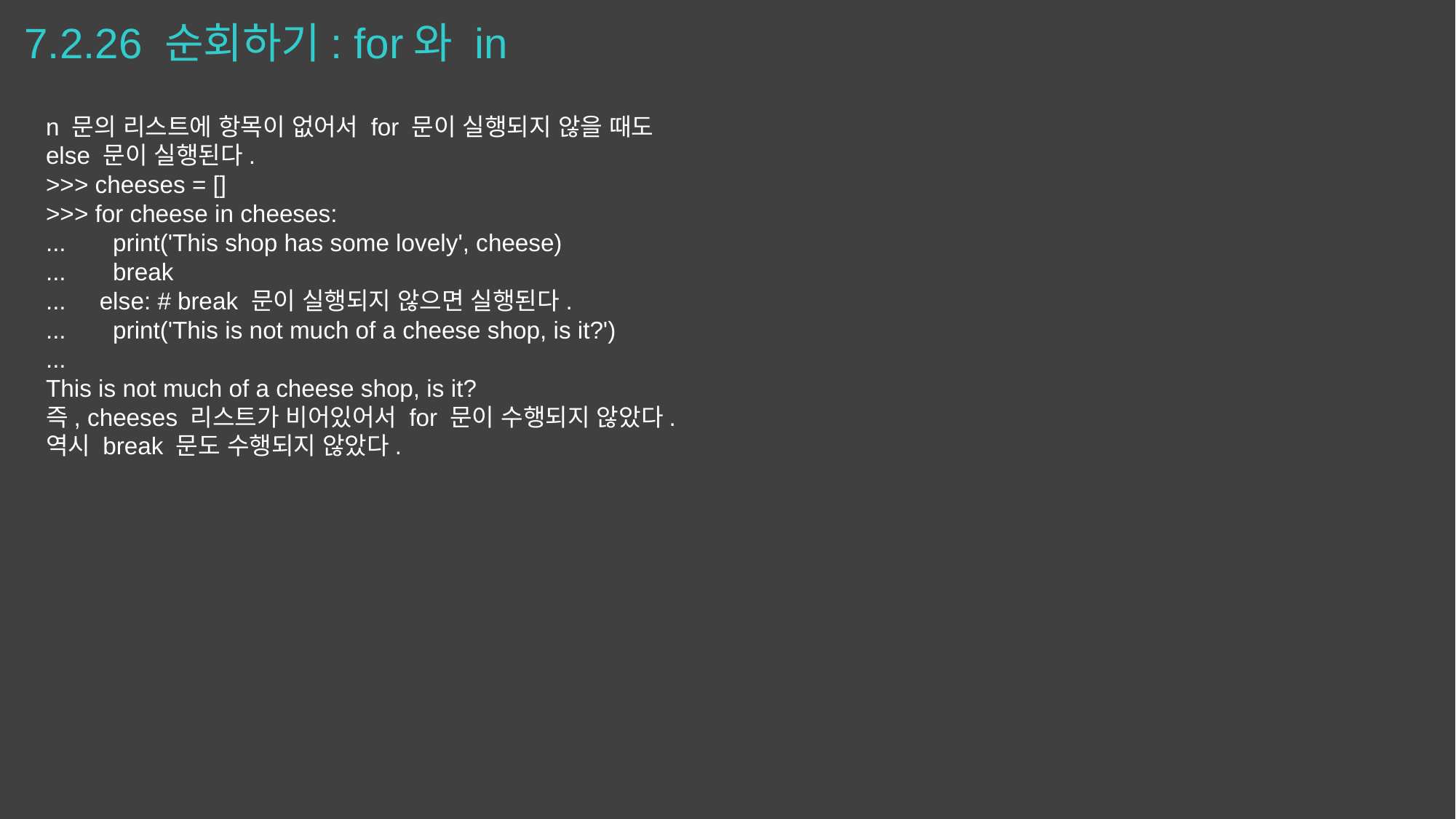

# 7.2.26 순회하기: for와 in
n 문의 리스트에 항목이 없어서 for 문이 실행되지 않을 때도 else 문이 실행된다.
>>> cheeses = []
>>> for cheese in cheeses:
...       print('This shop has some lovely', cheese)
...       break
...     else: # break 문이 실행되지 않으면 실행된다.
...       print('This is not much of a cheese shop, is it?')
...
This is not much of a cheese shop, is it?
즉, cheeses 리스트가 비어있어서 for 문이 수행되지 않았다. 역시 break 문도 수행되지 않았다.